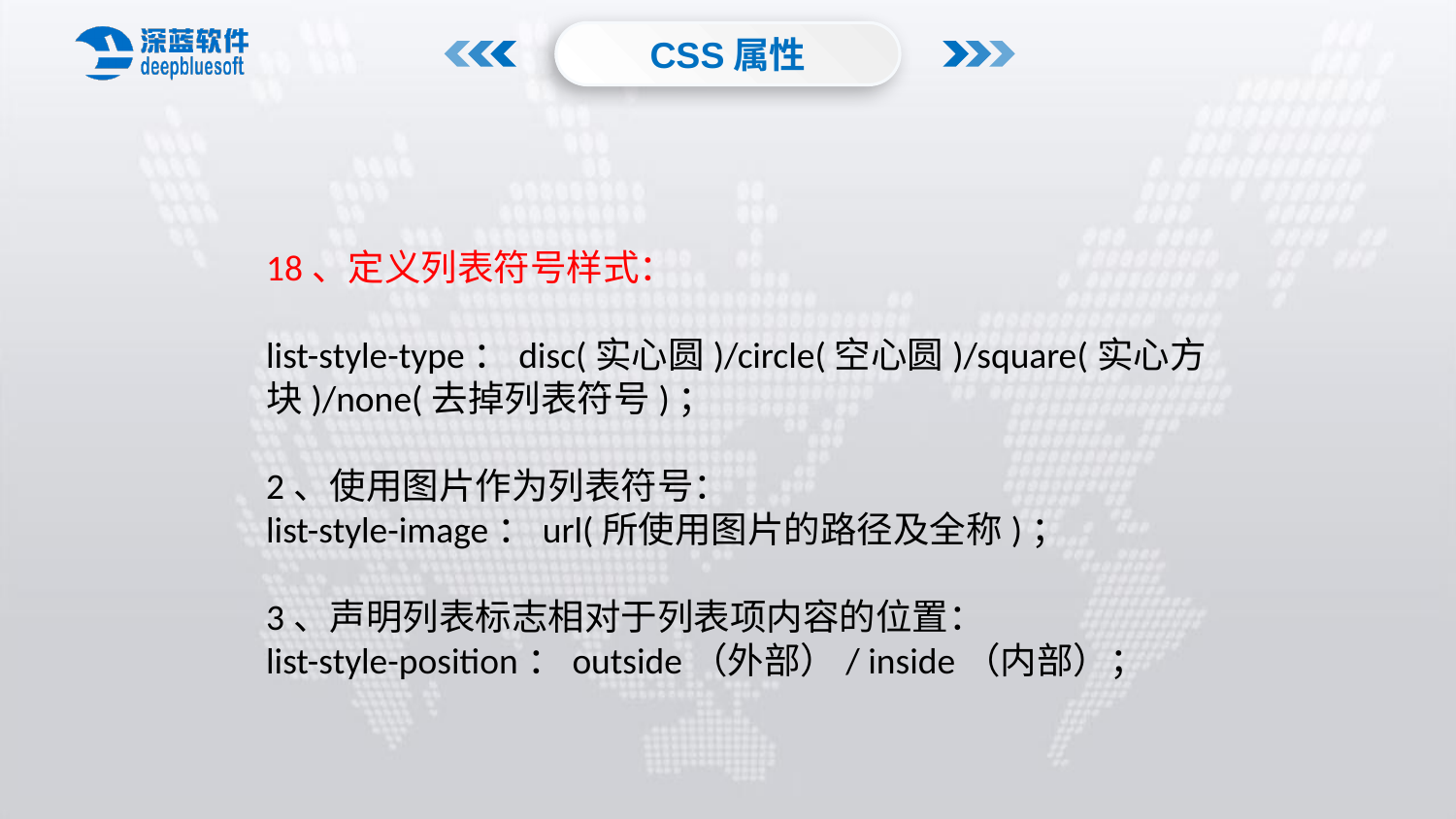

CSS属性

18、定义列表符号样式：

list-style-type：disc(实心圆)/circle(空心圆)/square(实心方块)/none(去掉列表符号)；

2、使用图片作为列表符号：
list-style-image：url(所使用图片的路径及全称)；

3、声明列表标志相对于列表项内容的位置：
list-style-position：outside（外部）/ inside（内部）；